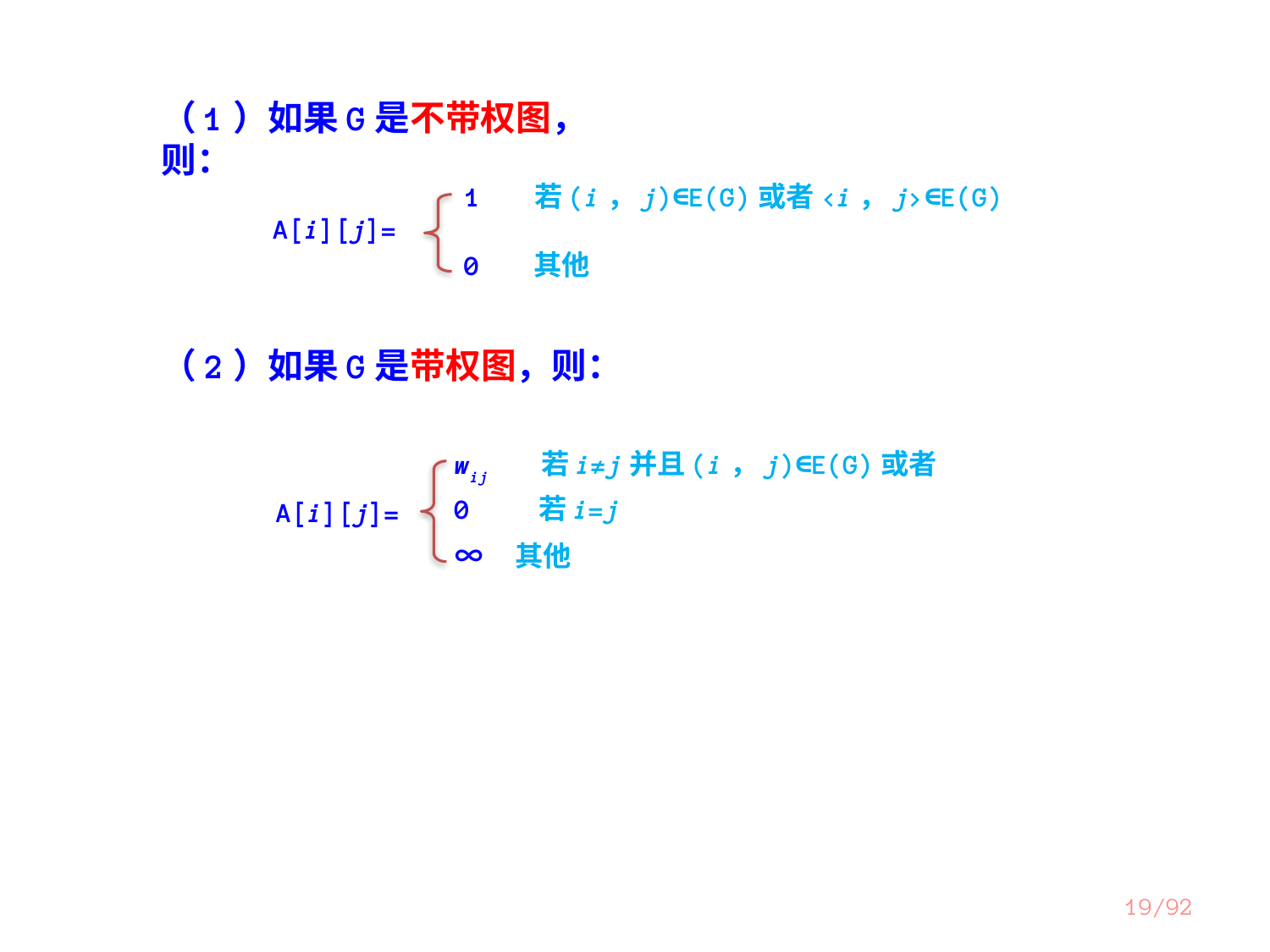

（1）如果G是不带权图，则：
1   若(i，j)∈E(G)或者<i，j>∈E(G)

A[i][j]=
0   其他
（2）如果G是带权图，则：
wij   若i≠j并且(i，j)∈E(G)或者<i，j>∈E(G)

0    若i=j
A[i][j]=
∞    其他
19/92